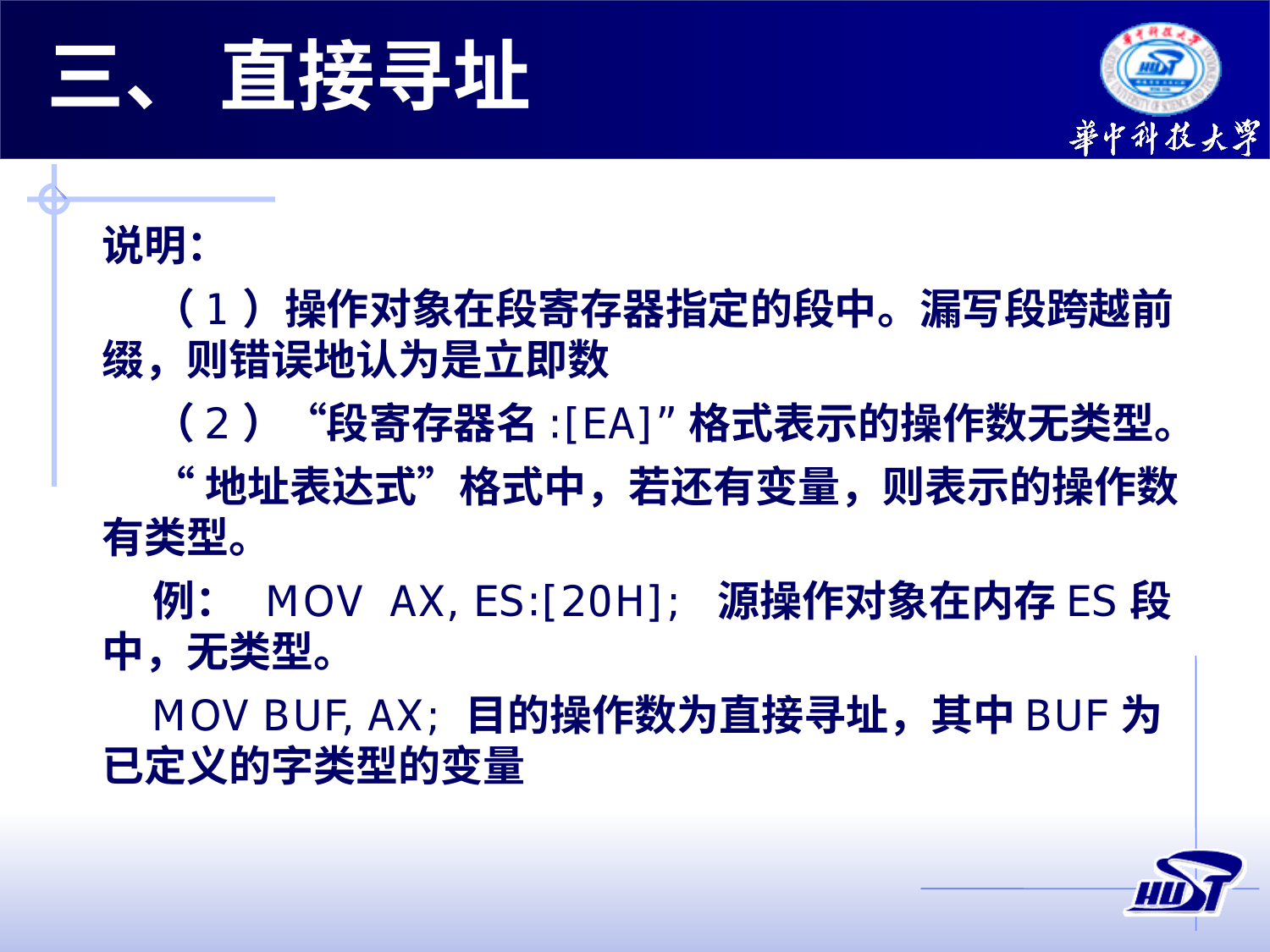

三、 直接寻址

说明：
（1）操作对象在段寄存器指定的段中。漏写段跨越前缀，则错误地认为是立即数
（2）“段寄存器名:[EA]”格式表示的操作数无类型。
“地址表达式”格式中，若还有变量，则表示的操作数有类型。
例：  MOV  AX, ES:[20H];  源操作对象在内存ES段中，无类型。
MOV BUF, AX; 目的操作数为直接寻址，其中BUF为已定义的字类型的变量